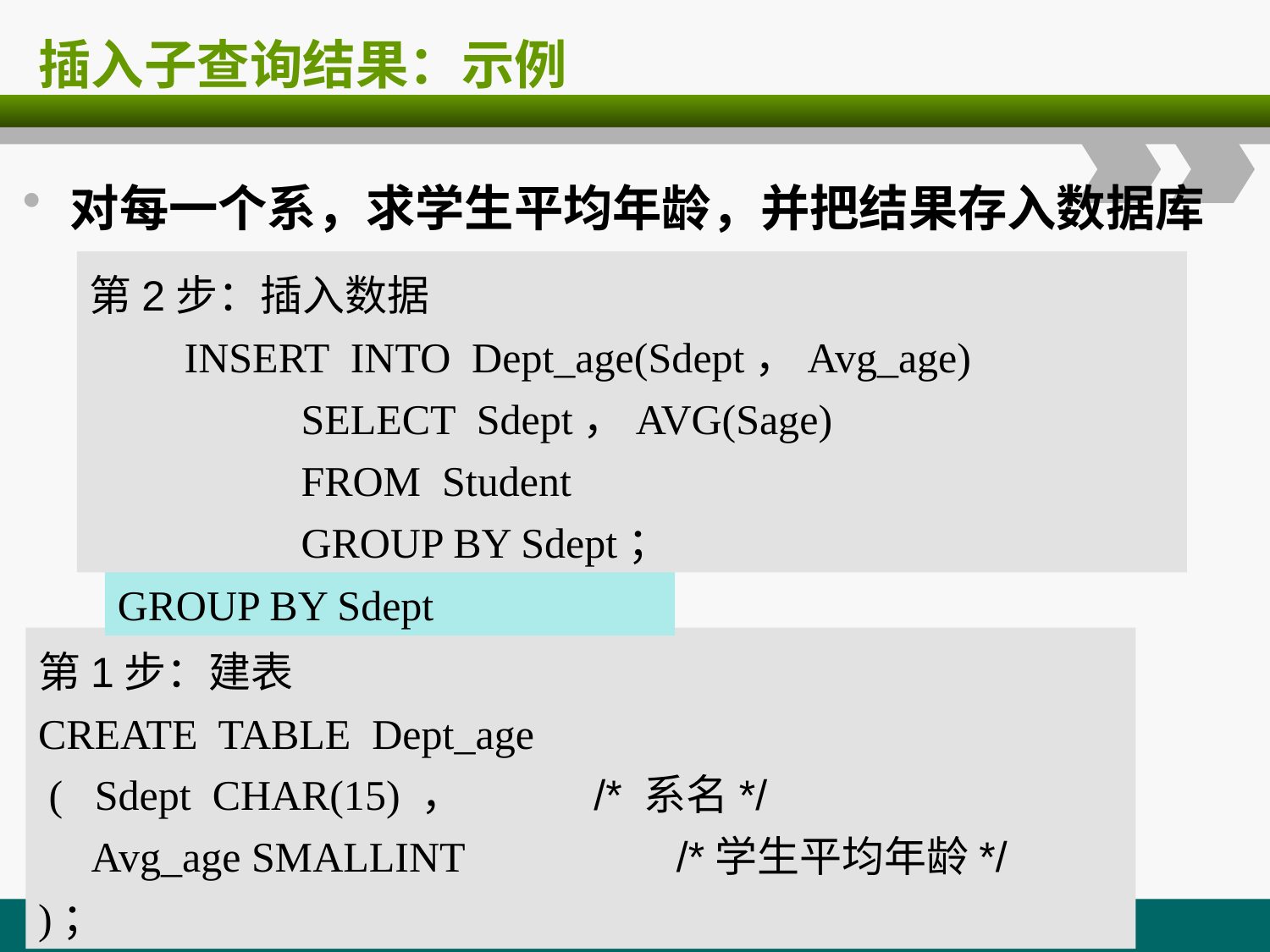

# 插入子查询结果：示例
对每一个系，求学生平均年龄，并把结果存入数据库
第2步：插入数据
        INSERT  INTO  Dept_age(Sdept，Avg_age)
                    SELECT  Sdept，AVG(Sage)
                    FROM  Student
                    GROUP BY Sdept；
SELECT  Sdept,  AVG(Sage)
FROM  Student
GROUP BY Sdept
第1步：建表
CREATE  TABLE  Dept_age
 (   Sdept  CHAR(15) ，          	/* 系名*/
     Avg_age SMALLINT                    /*学生平均年龄*/
)；